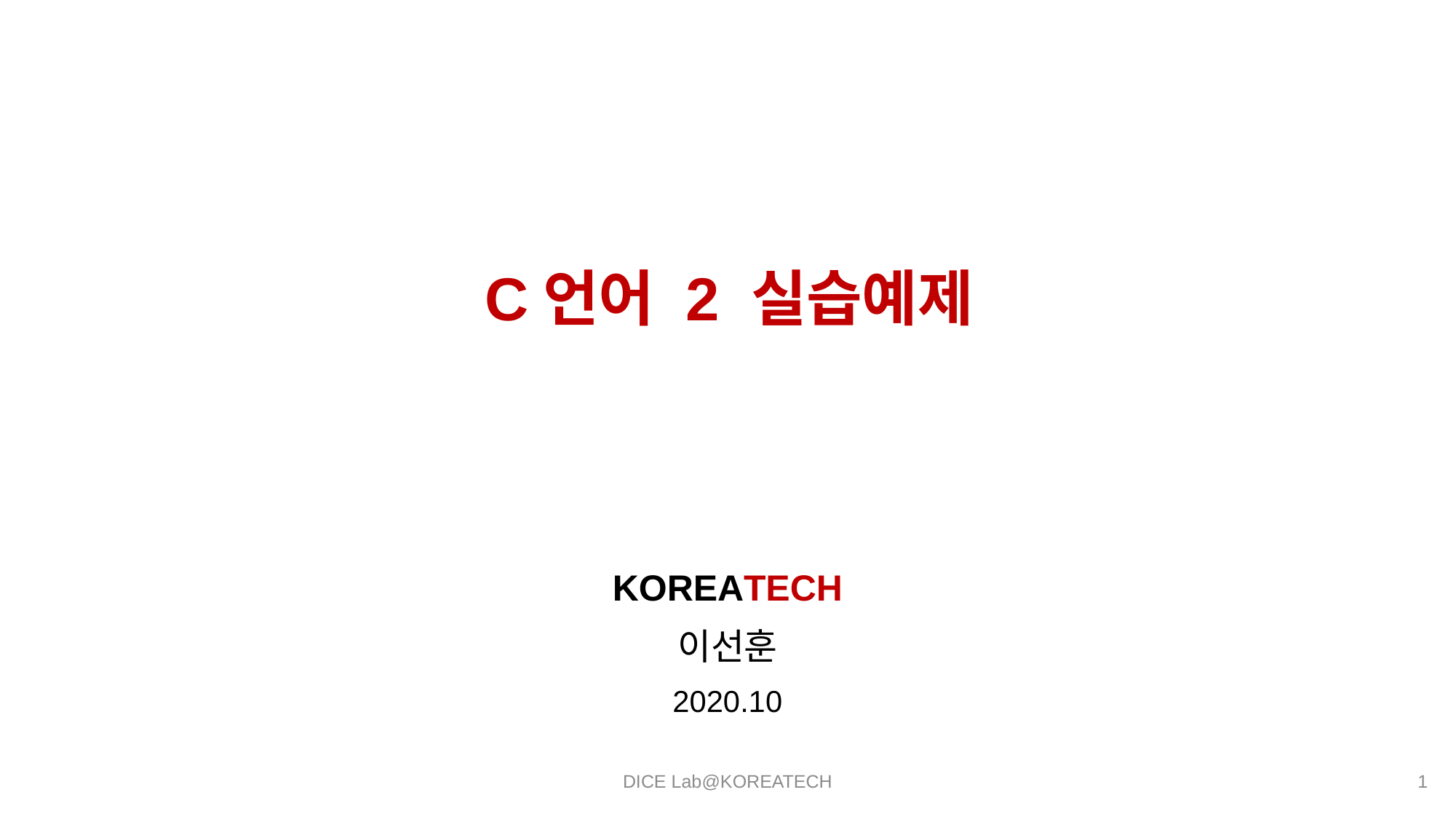

# C언어 2 실습예제
KOREATECH
이선훈
2020.10
1
DICE Lab@KOREATECH